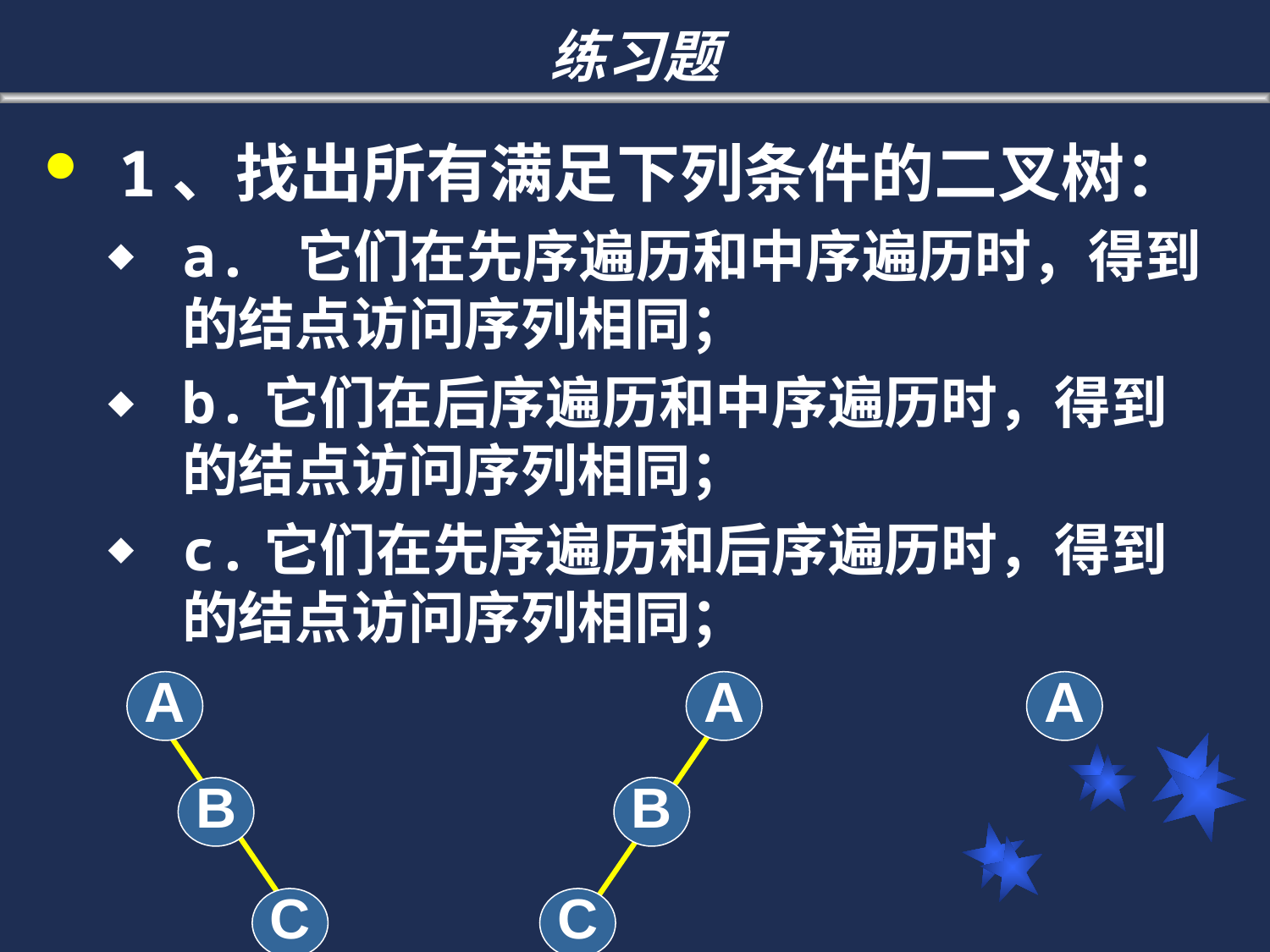

# 练习题
1、找出所有满足下列条件的二叉树：
a. 它们在先序遍历和中序遍历时，得到的结点访问序列相同；
b.它们在后序遍历和中序遍历时，得到的结点访问序列相同；
c.它们在先序遍历和后序遍历时，得到的结点访问序列相同；
A

B
C
A

B
C
A